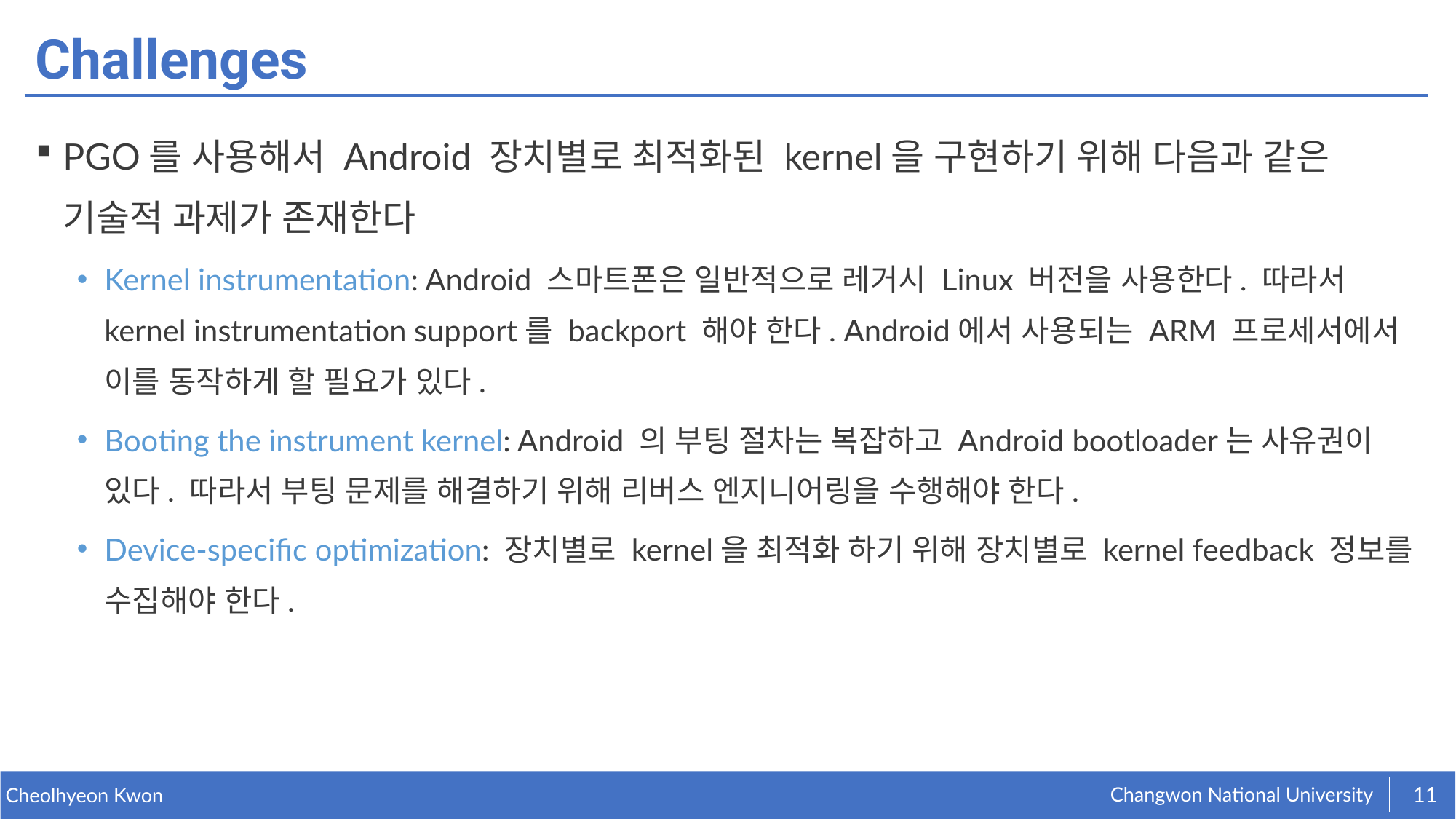

# Challenges
PGO를 사용해서 Android 장치별로 최적화된 kernel을 구현하기 위해 다음과 같은 기술적 과제가 존재한다
Kernel instrumentation: Android 스마트폰은 일반적으로 레거시 Linux 버전을 사용한다. 따라서 kernel instrumentation support를 backport 해야 한다. Android에서 사용되는 ARM 프로세서에서 이를 동작하게 할 필요가 있다.
Booting the instrument kernel: Android 의 부팅 절차는 복잡하고 Android bootloader는 사유권이 있다. 따라서 부팅 문제를 해결하기 위해 리버스 엔지니어링을 수행해야 한다.
Device-specific optimization: 장치별로 kernel을 최적화 하기 위해 장치별로 kernel feedback 정보를 수집해야 한다.
11